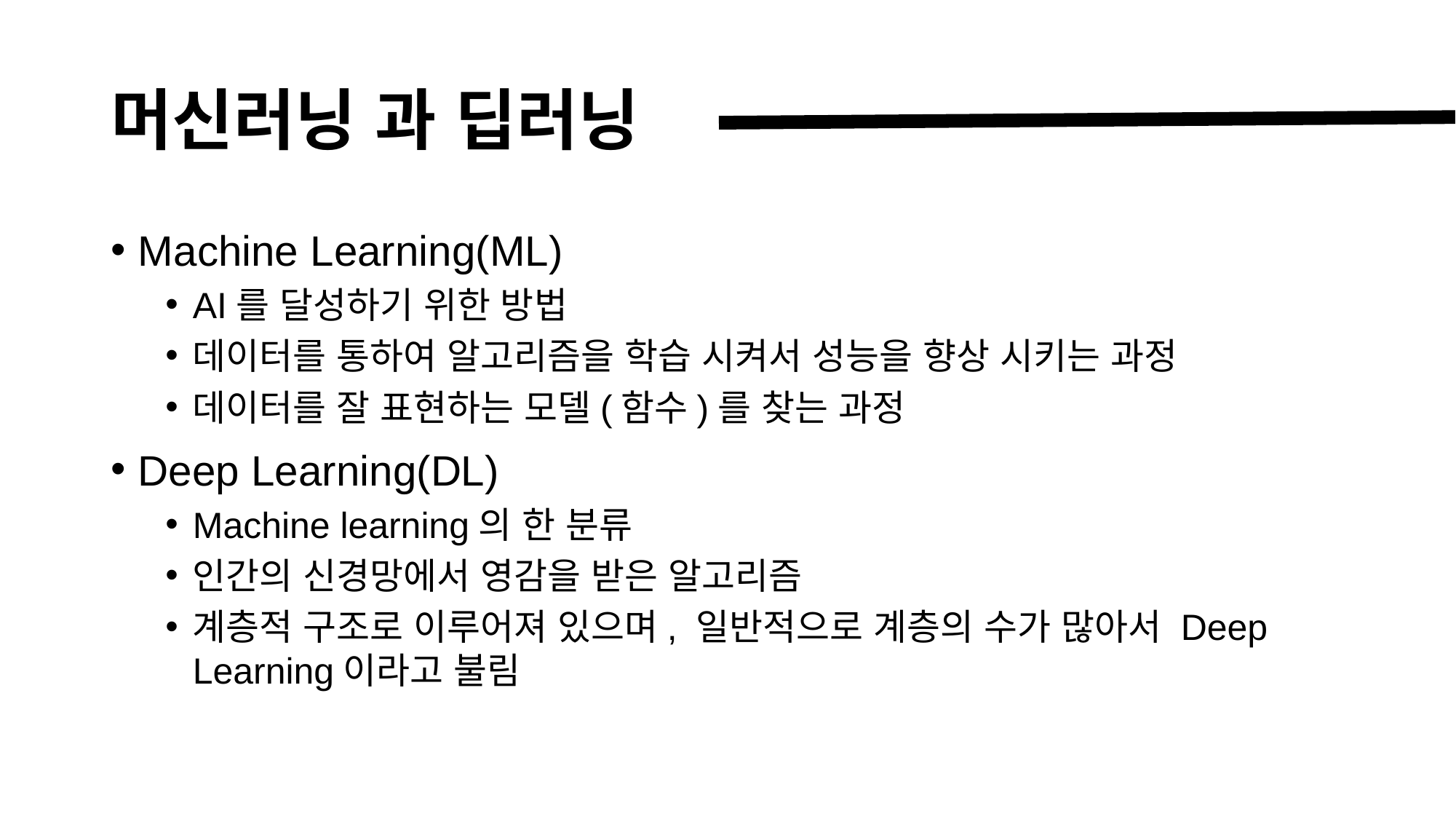

# 머신러닝 과 딥러닝
Machine Learning(ML)
AI를 달성하기 위한 방법
데이터를 통하여 알고리즘을 학습 시켜서 성능을 향상 시키는 과정
데이터를 잘 표현하는 모델(함수)를 찾는 과정
Deep Learning(DL)
Machine learning의 한 분류
인간의 신경망에서 영감을 받은 알고리즘
계층적 구조로 이루어져 있으며, 일반적으로 계층의 수가 많아서 Deep Learning이라고 불림